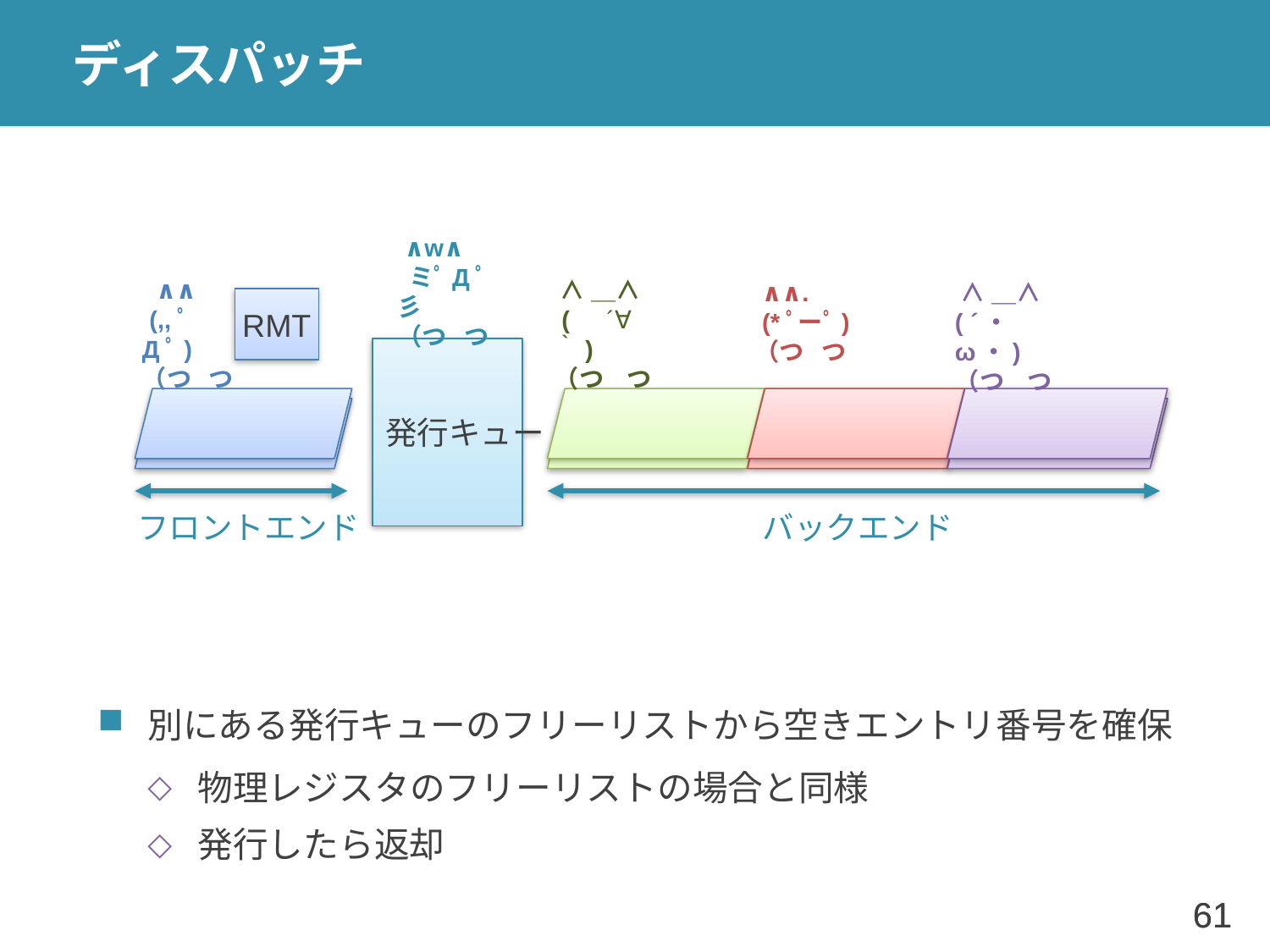

# ディスパッチ
 ∧w∧
 ミﾟДﾟ彡
（つ   つ
  ∧∧
 (,,ﾟДﾟ)
（つ   つ
 ∧＿∧
 (　´∀｀)
（つ    つ
 ∧∧.
 (*ﾟーﾟ)（つ   つ
 ∧＿∧
( ´・ω・)（つ    つ
RMT
発行キュー

フロントエンド
バックエンド
別にある発行キューのフリーリストから空きエントリ番号を確保
物理レジスタのフリーリストの場合と同様
発行したら返却